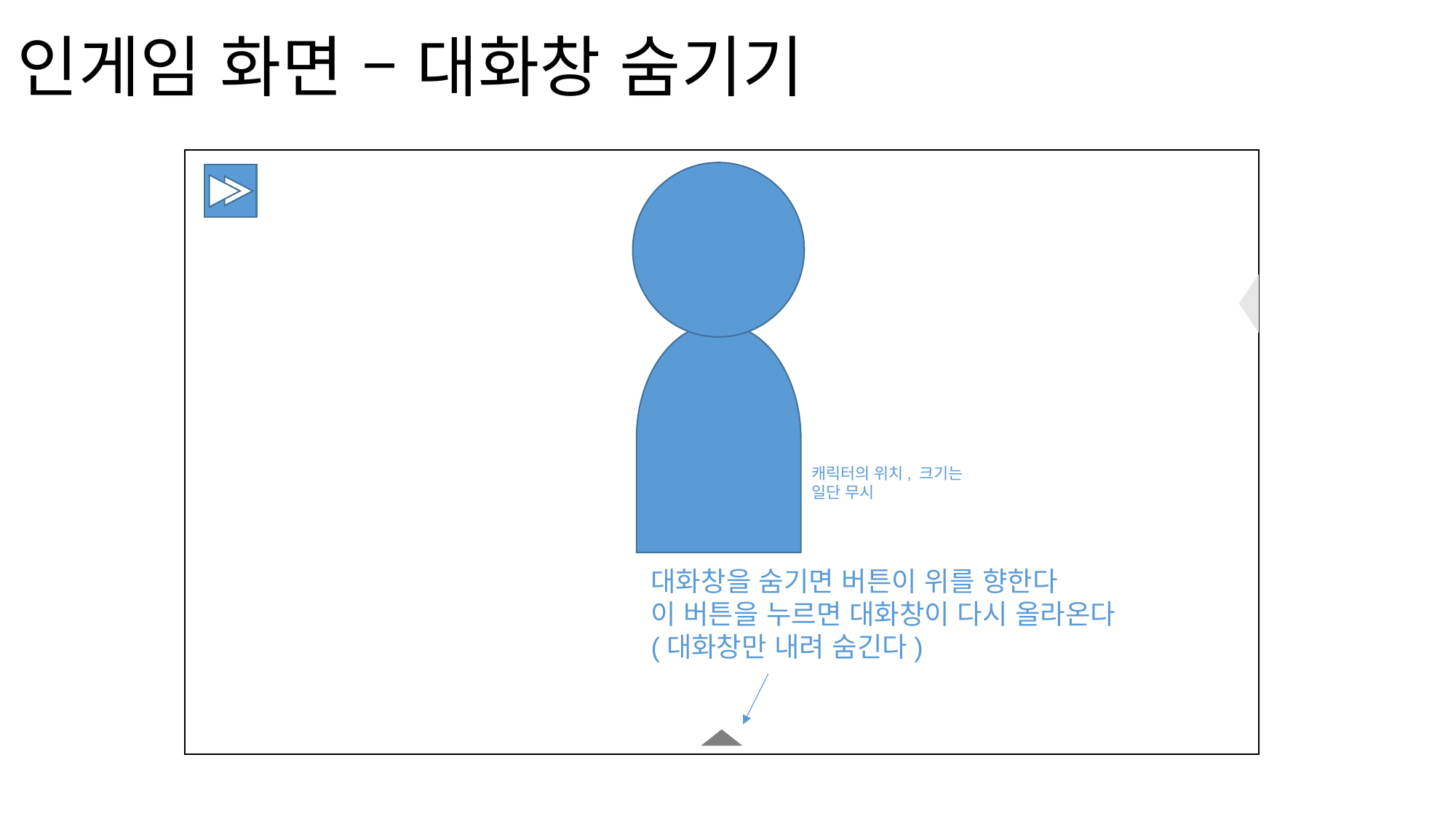

# 인게임 화면 – 대화창 숨기기

캐릭터의 위치, 크기는
일단 무시
대화창을 숨기면 버튼이 위를 향한다
이 버튼을 누르면 대화창이 다시 올라온다
(대화창만 내려 숨긴다)